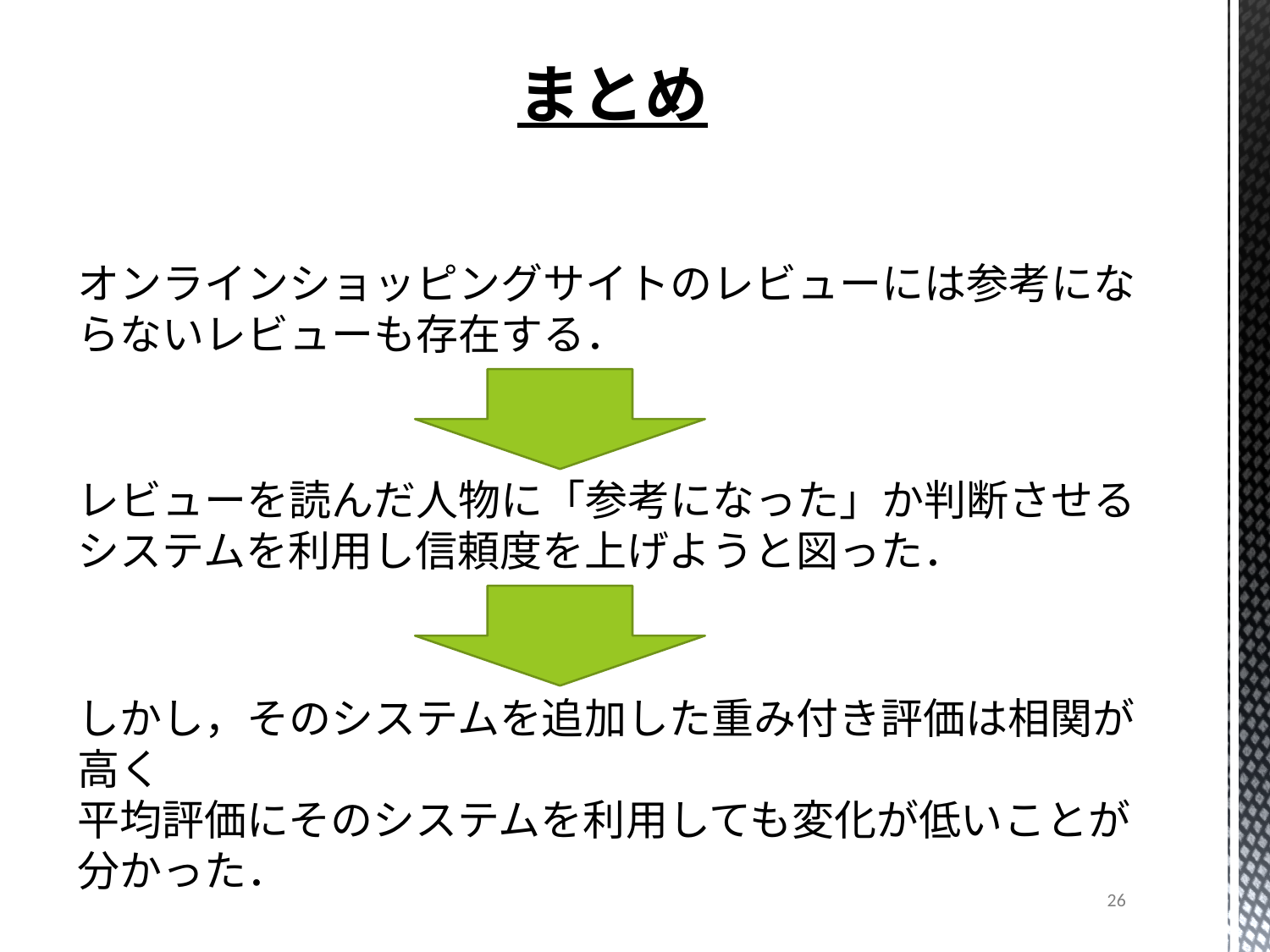

まとめ

オンラインショッピングサイトのレビューには参考にならないレビューも存在する．

レビューを読んだ人物に「参考になった」か判断させるシステムを利用し信頼度を上げようと図った．

しかし，そのシステムを追加した重み付き評価は相関が高く
平均評価にそのシステムを利用しても変化が低いことが分かった．
26